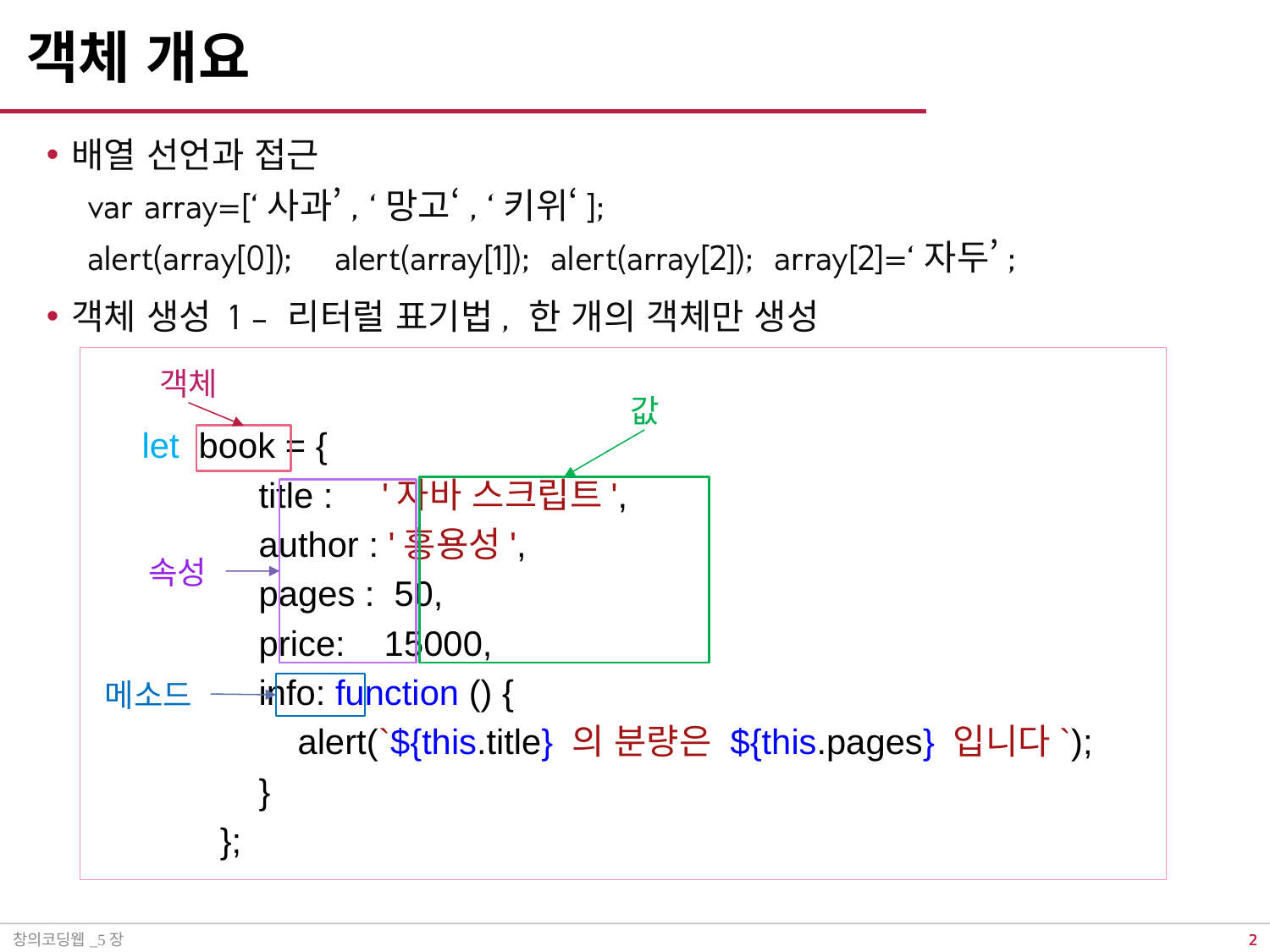

# 객체 개요
배열 선언과 접근
var array=[‘사과’, ‘망고‘, ‘키위‘];
alert(array[0]);    alert(array[1]);  alert(array[2]);  array[2]=‘자두’;
객체 생성 1 – 리터럴 표기법, 한 개의 객체만 생성
속성 (property) : 객체 내부에 있는 값
메소드 : 객체의 속성 중 함수 자료형

객체
값
let  book = {
            title :     '자바 스크립트',
            author : '홍용성',
            pages :  50,
            price:    15000,
            info: function () {
                alert(`${this.title} 의 분량은 ${this.pages} 입니다`);
            }
        };

속성
메소드

창의코딩웹_5장
2